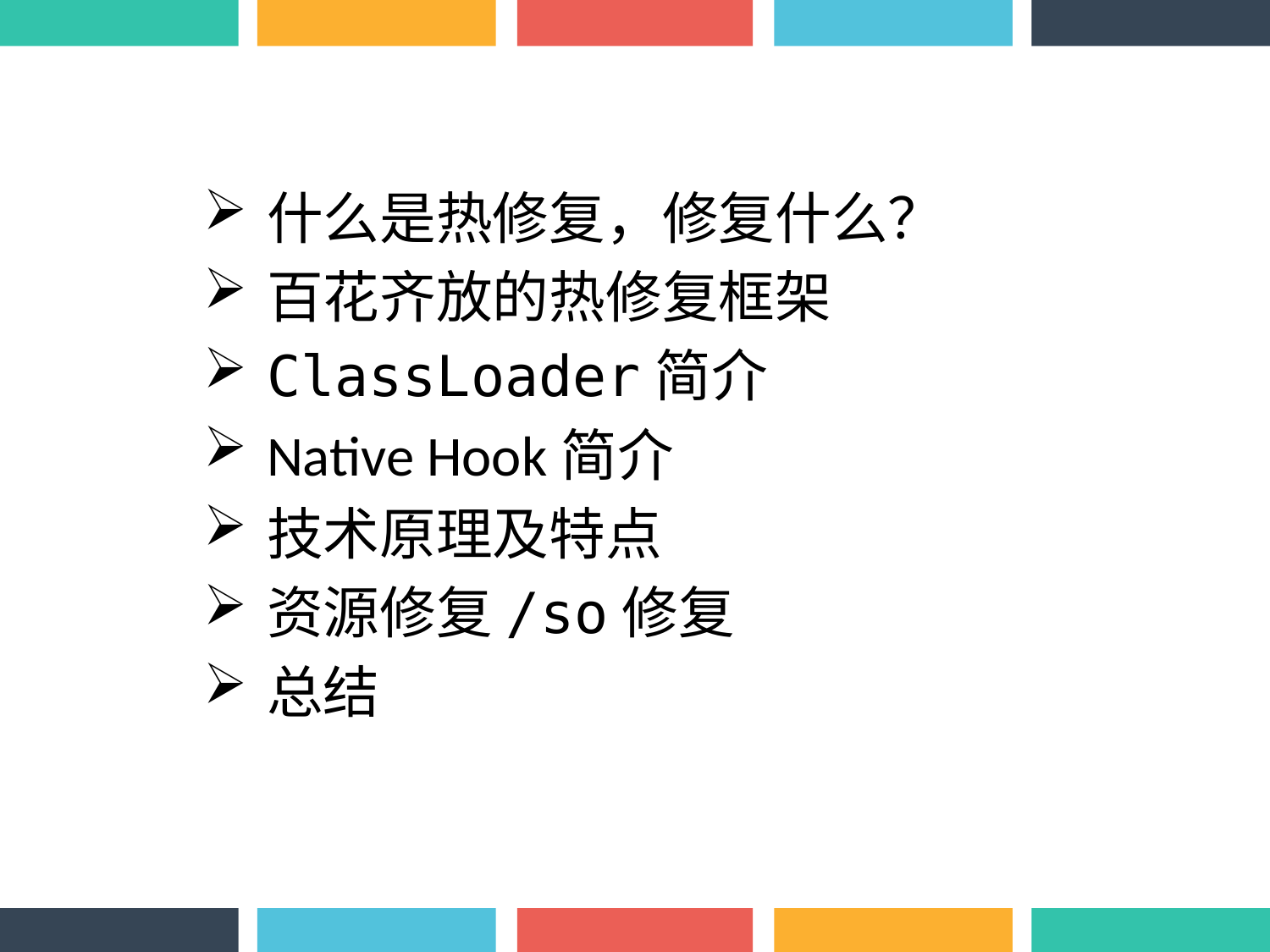

什么是热修复，修复什么？
百花齐放的热修复框架
ClassLoader简介
Native Hook简介
技术原理及特点
资源修复/so修复
总结